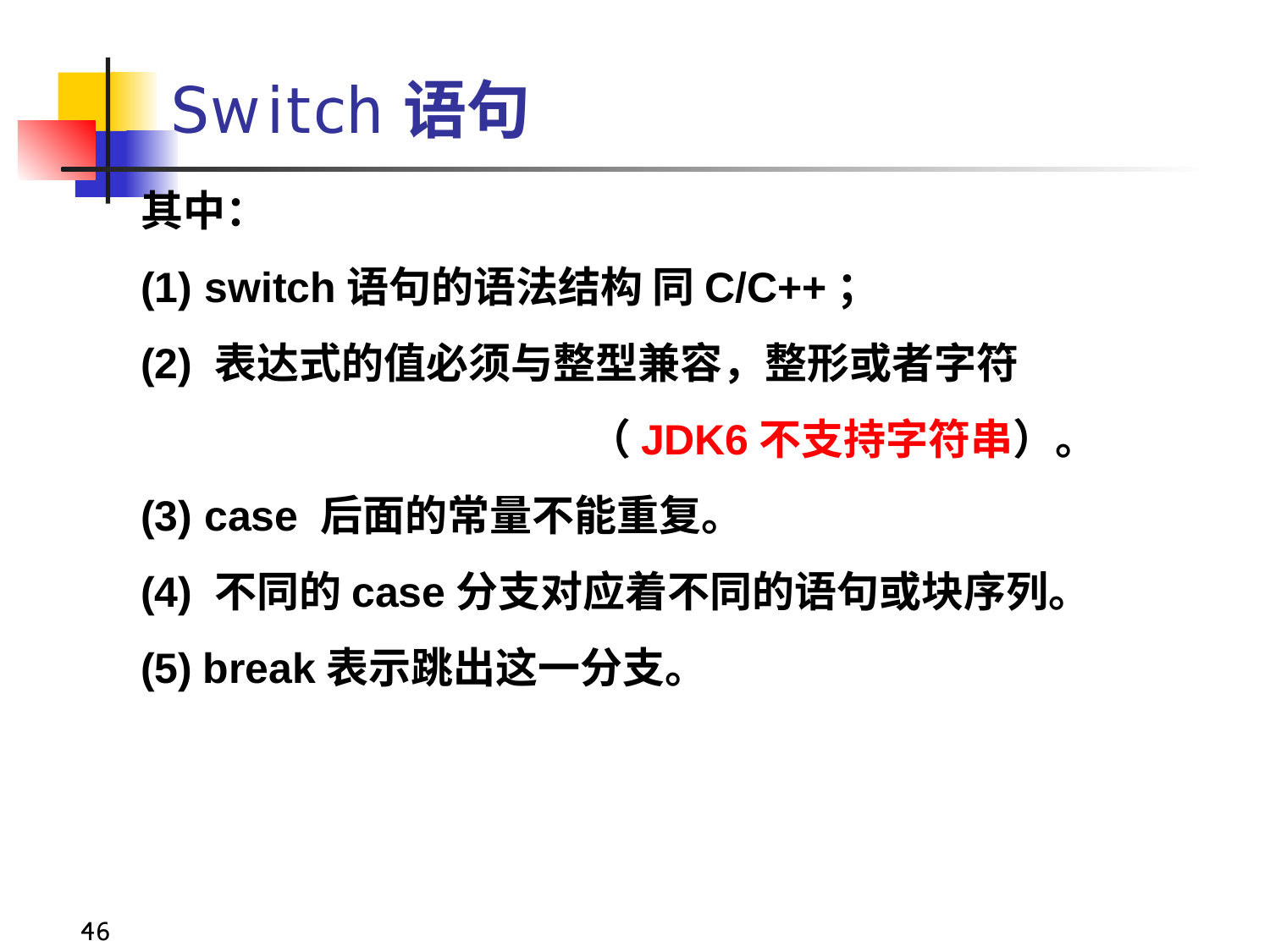

# Switch语句
其中：
(1) switch语句的语法结构 同C/C++；
(2) 表达式的值必须与整型兼容，整形或者字符
                                               （JDK6不支持字符串）。
(3) case 后面的常量不能重复。
(4) 不同的case分支对应着不同的语句或块序列。
(5) break表示跳出这一分支。
46